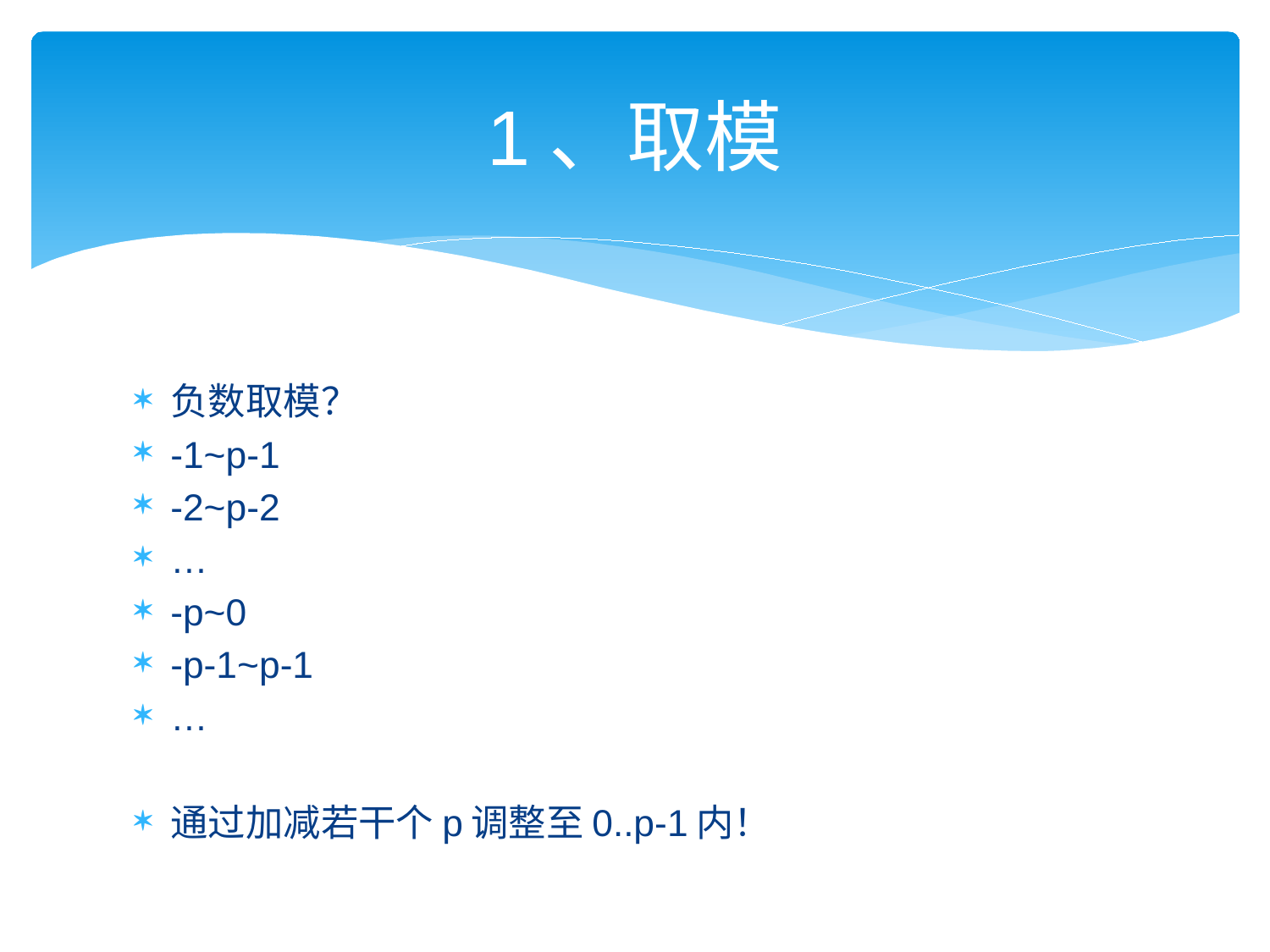

# 1、取模
负数取模？
-1~p-1
-2~p-2
…
-p~0
-p-1~p-1
…

通过加减若干个p调整至0..p-1内！